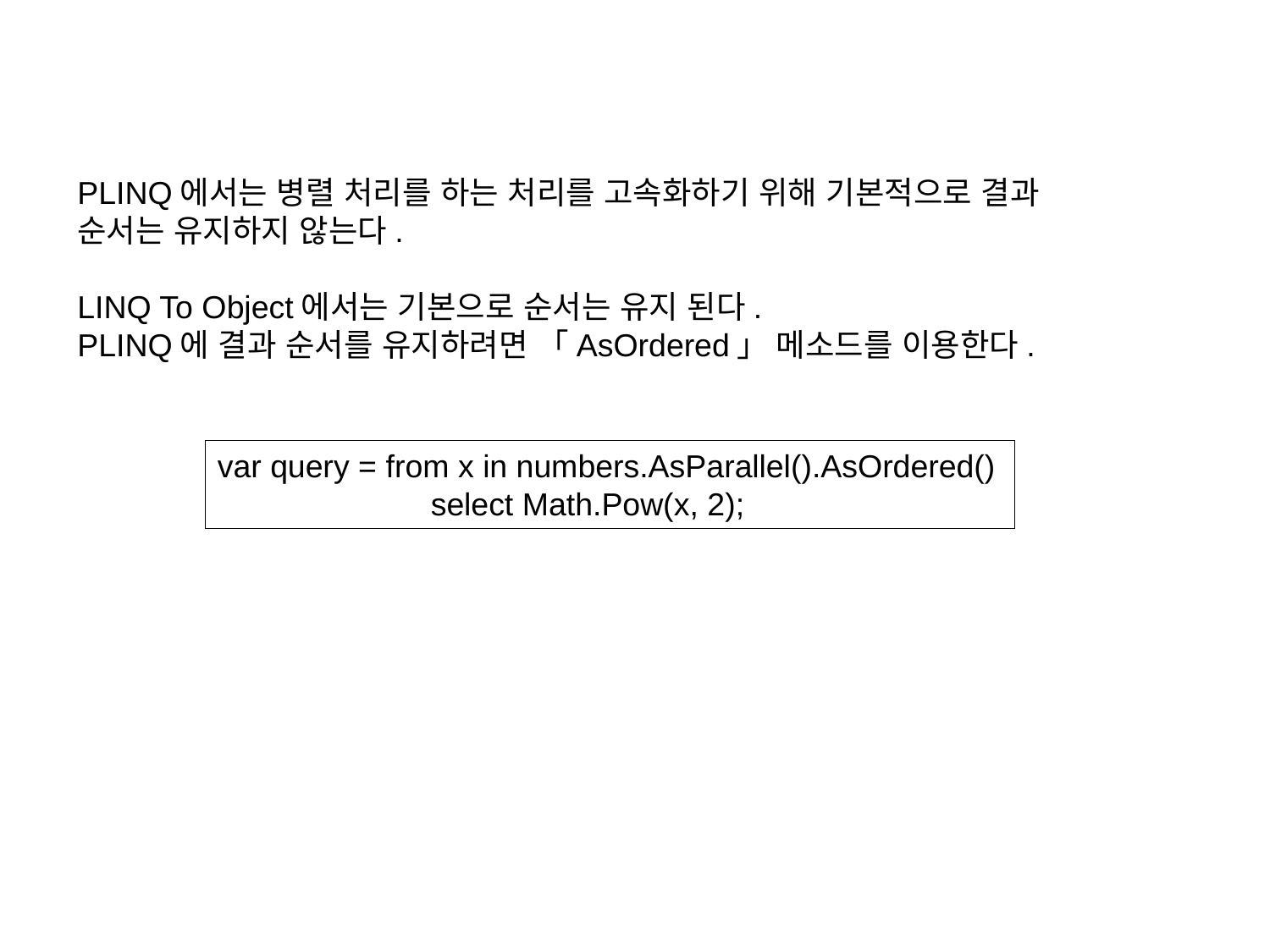

PLINQ에서는 병렬 처리를 하는 처리를 고속화하기 위해 기본적으로 결과 순서는 유지하지 않는다.

LINQ To Object에서는 기본으로 순서는 유지 된다.
PLINQ에 결과 순서를 유지하려면 「AsOrdered」 메소드를 이용한다.
var query = from x in numbers.AsParallel().AsOrdered()
                        select Math.Pow(x, 2);